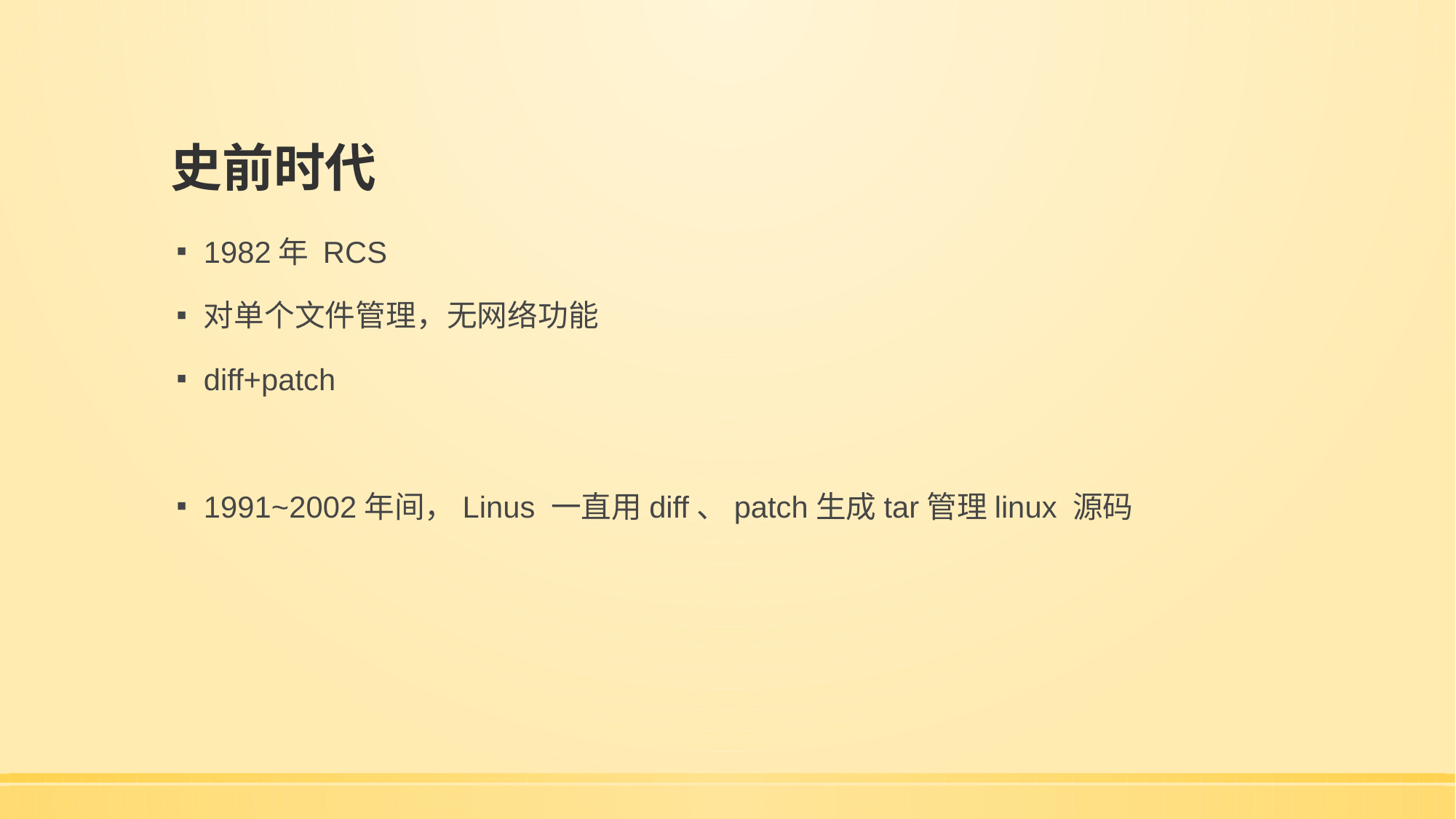

# 史前时代
1982年 RCS
对单个文件管理，无网络功能
diff+patch

1991~2002年间，Linus 一直用diff、patch生成tar管理linux 源码